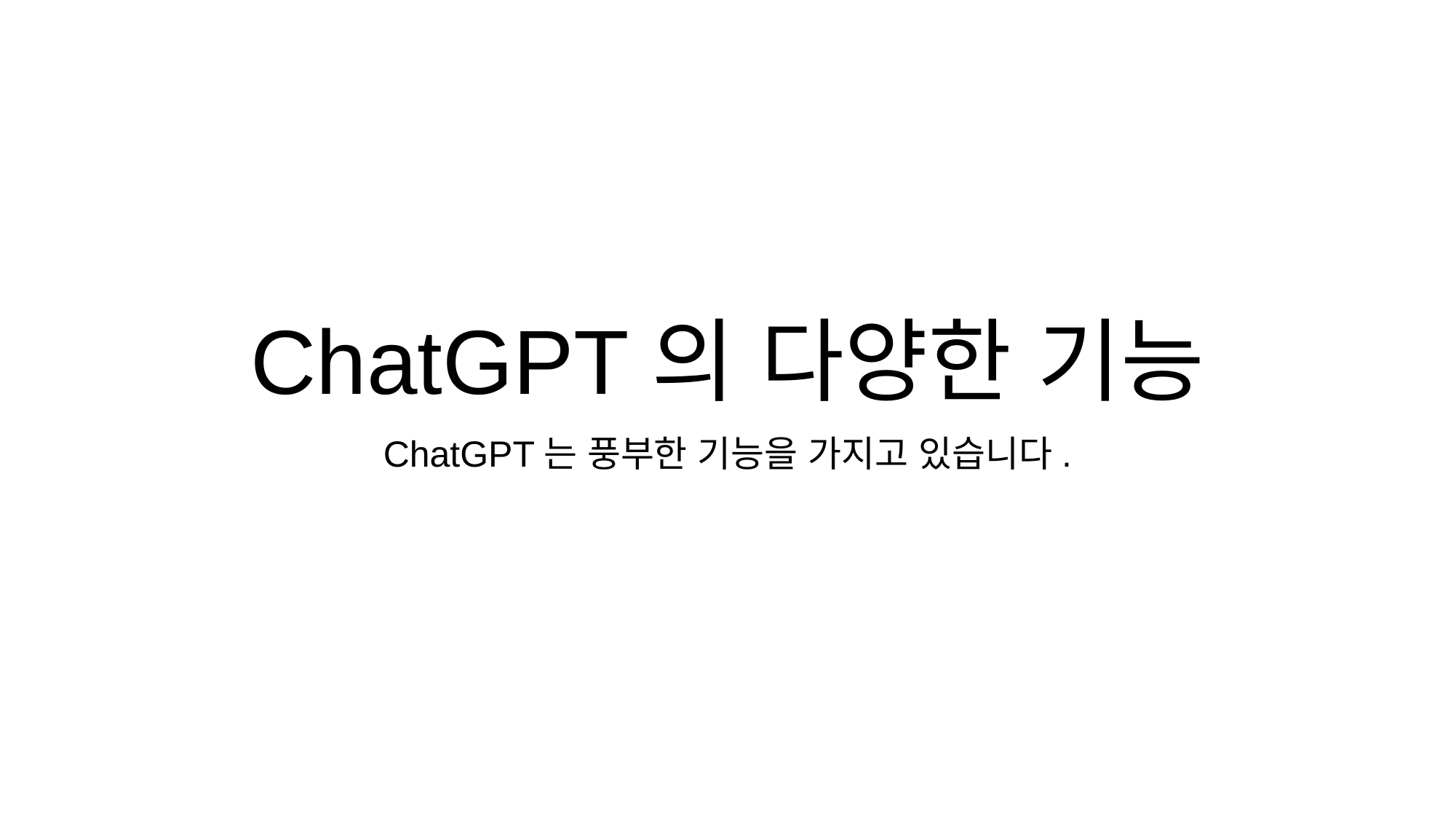

# ChatGPT의 다양한 기능
ChatGPT는 풍부한 기능을 가지고 있습니다.